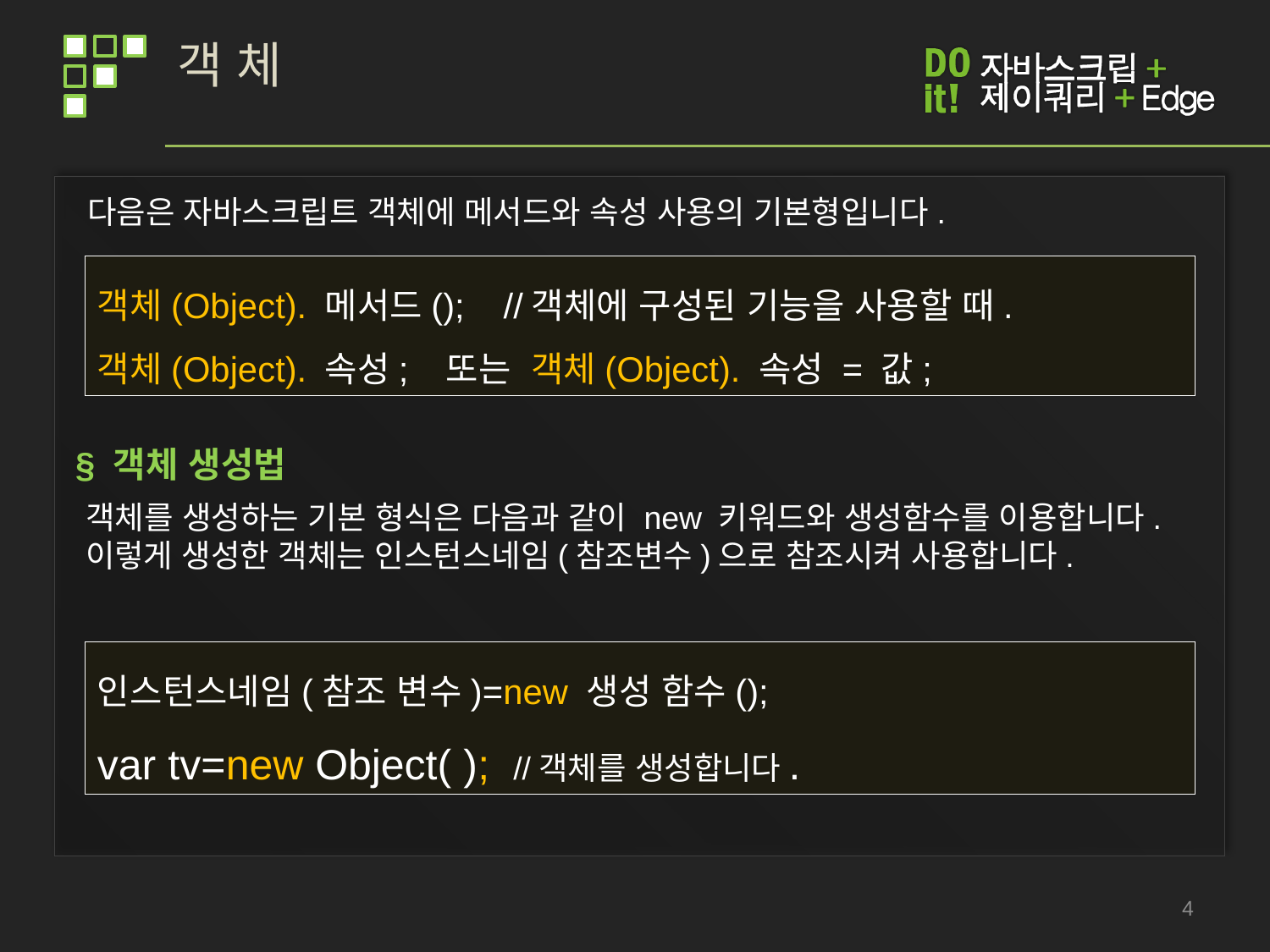

# 객 체
다음은 자바스크립트 객체에 메서드와 속성 사용의 기본형입니다.
객체(Object). 메서드();    //객체에 구성된 기능을 사용할 때.
객체(Object). 속성;   또는  객체(Object). 속성 = 값;
§ 객체 생성법
객체를 생성하는 기본 형식은 다음과 같이 new 키워드와 생성함수를 이용합니다.  이렇게 생성한 객체는 인스턴스네임(참조변수)으로 참조시켜 사용합니다.
인스턴스네임(참조 변수)=new 생성 함수();
var tv=new Object( );  //객체를 생성합니다.
4